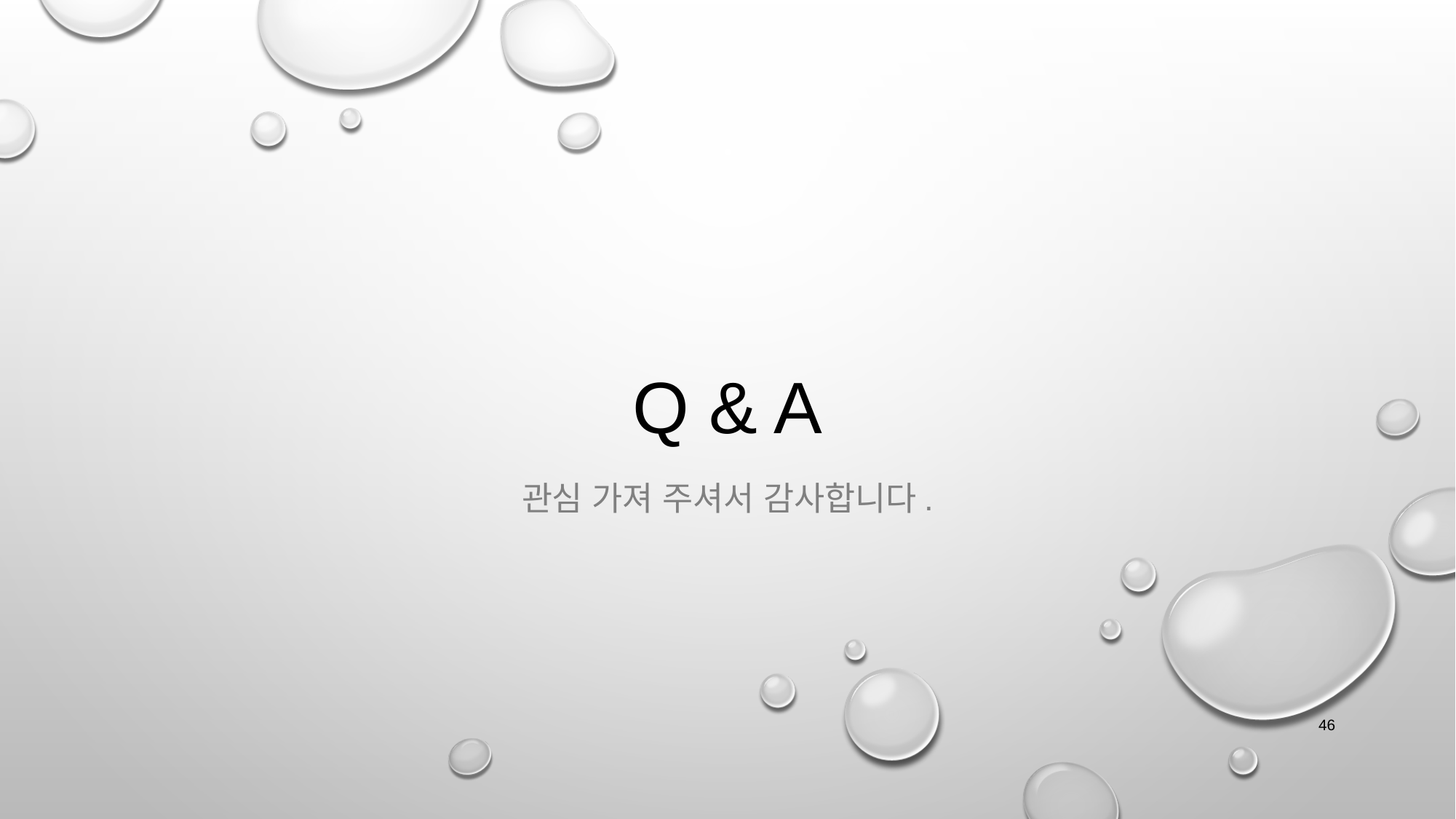

# Q & A
관심 가져 주셔서 감사합니다.
46